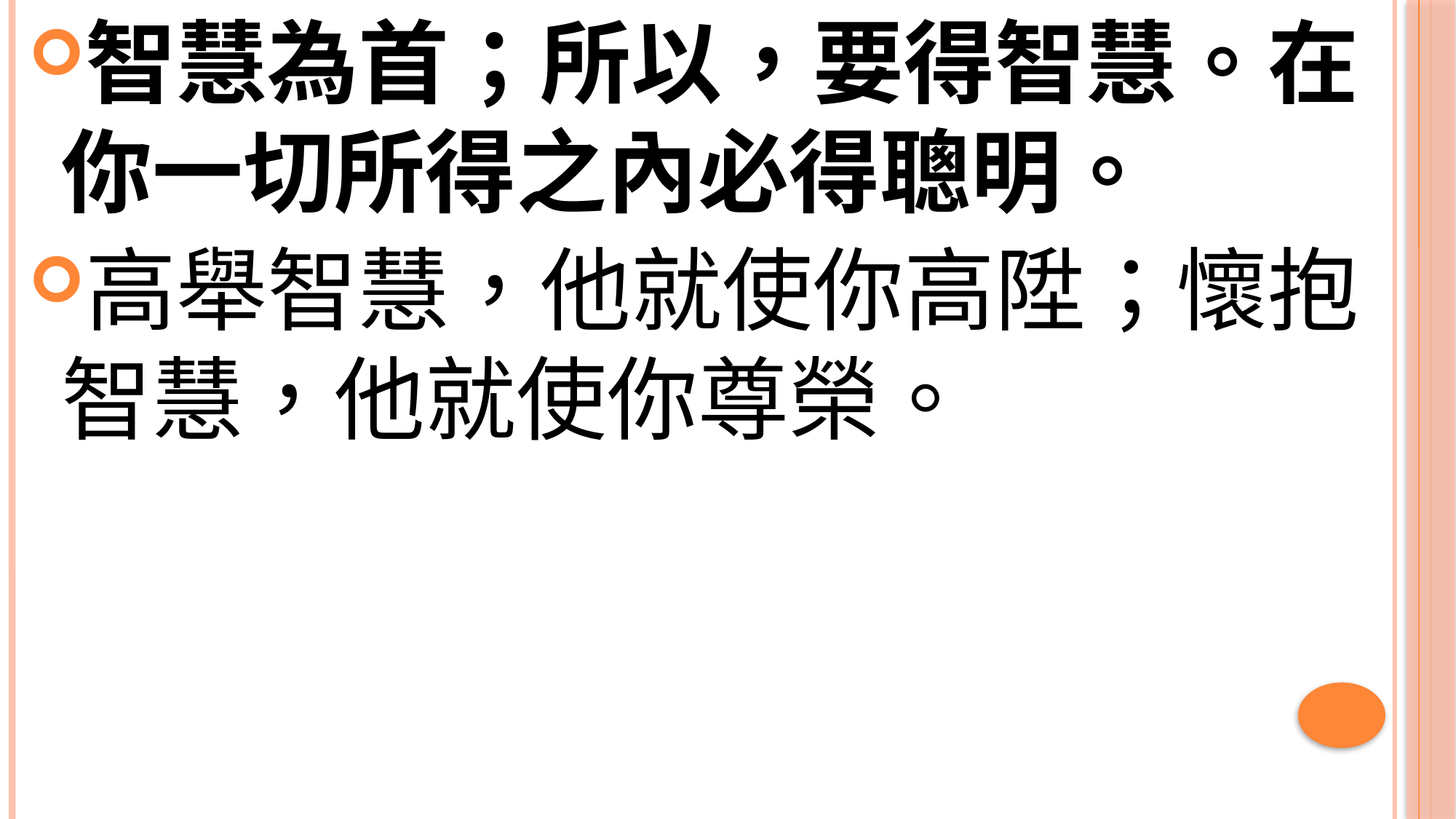

智慧為首；所以，要得智慧。在你一切所得之內必得聰明。
高舉智慧，他就使你高陞；懷抱智慧，他就使你尊榮。